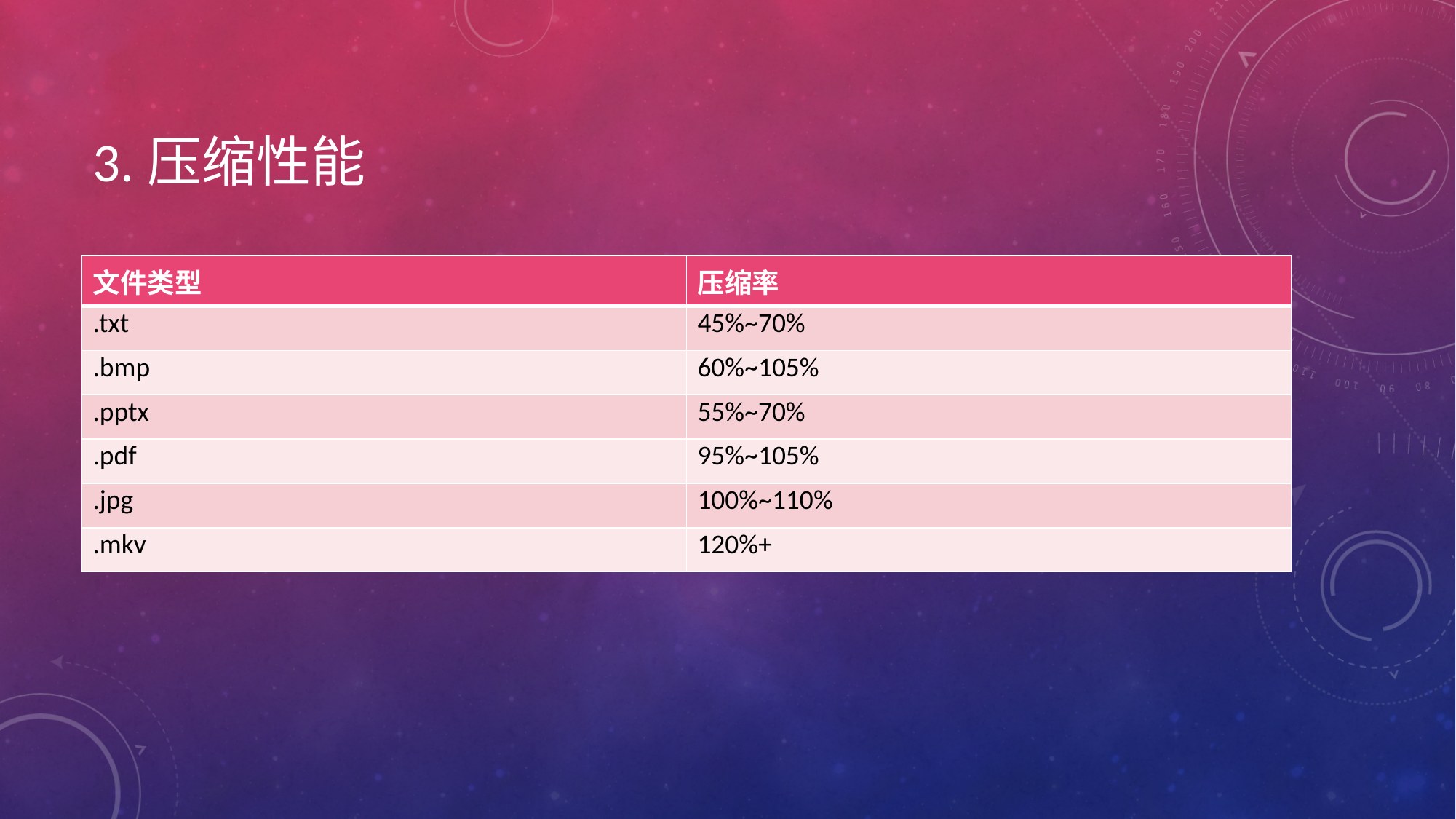

# 3.压缩性能
| 文件类型 | 压缩率 |
| --- | --- |
| .txt | 45%~70% |
| .bmp | 60%~105% |
| .pptx | 55%~70% |
| .pdf | 95%~105% |
| .jpg | 100%~110% |
| .mkv | 120%+ |